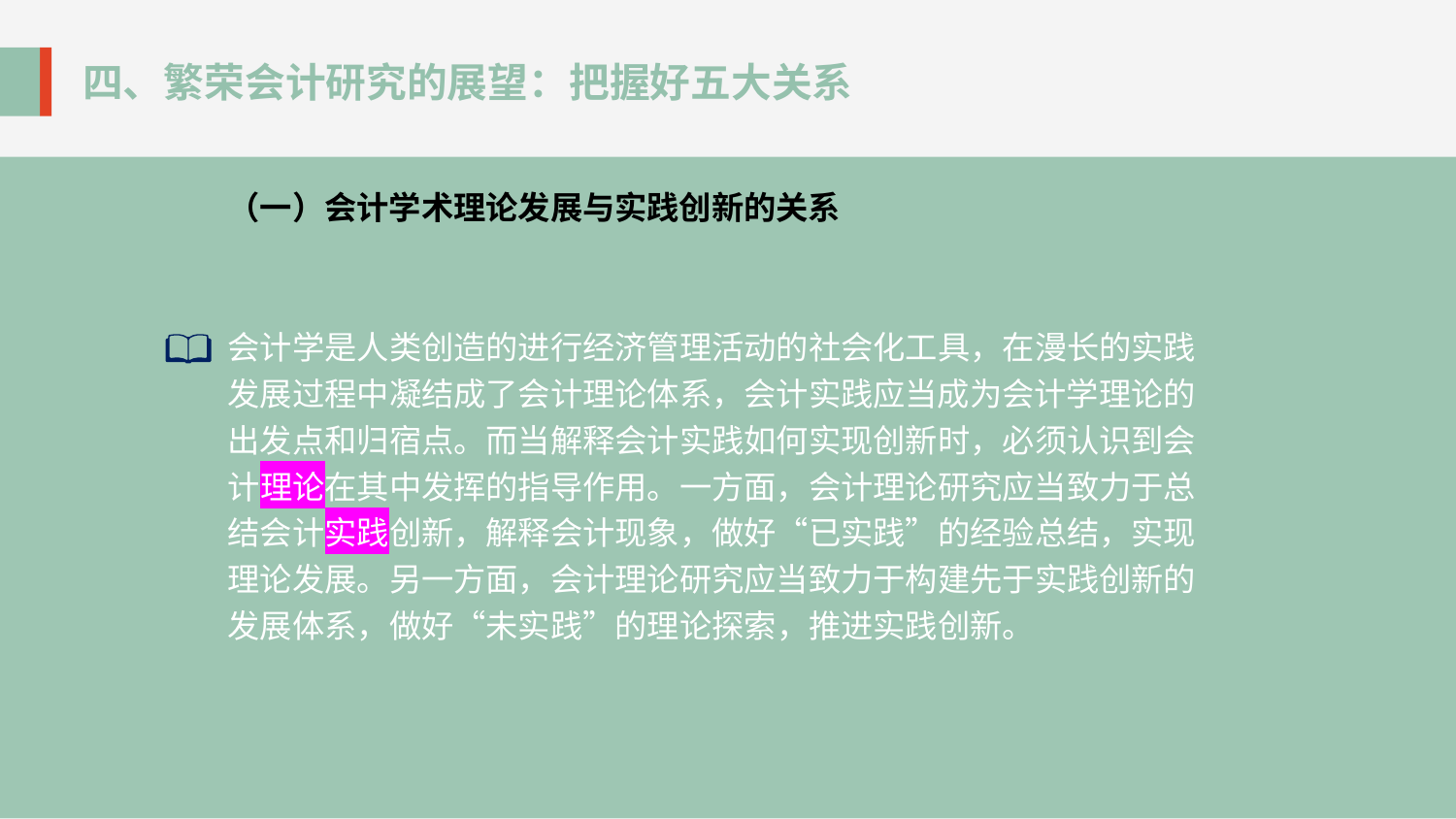

四、繁荣会计研究的展望：把握好五大关系

（一）会计学术理论发展与实践创新的关系

会计学是人类创造的进行经济管理活动的社会化工具，在漫长的实践发展过程中凝结成了会计理论体系，会计实践应当成为会计学理论的出发点和归宿点。而当解释会计实践如何实现创新时，必须认识到会计理论在其中发挥的指导作用。一方面，会计理论研究应当致力于总结会计实践创新，解释会计现象，做好“已实践”的经验总结，实现理论发展。另一方面，会计理论研究应当致力于构建先于实践创新的发展体系，做好“未实践”的理论探索，推进实践创新。